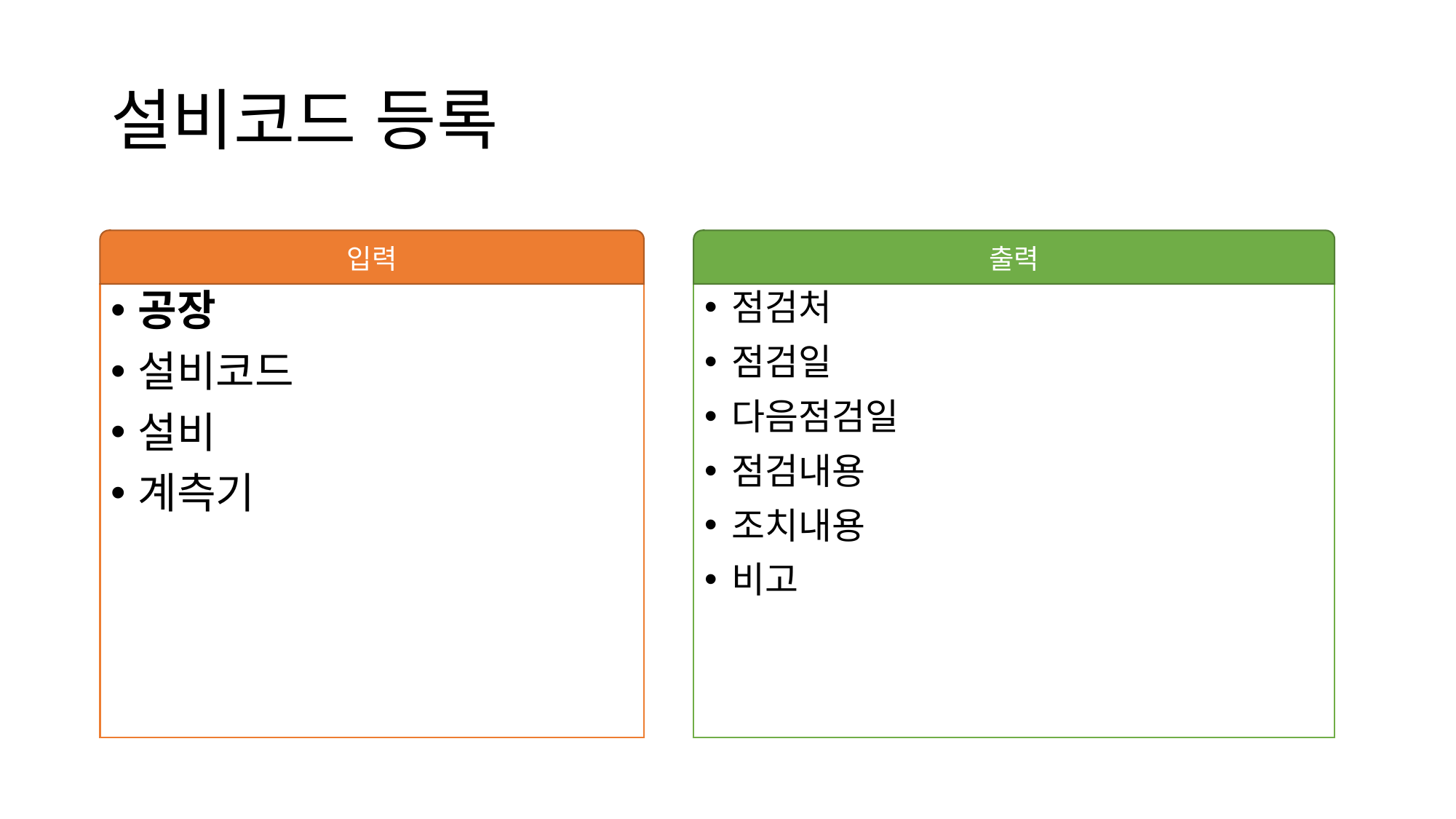

# 설비코드 등록
입력
출력
공장
설비코드
설비
계측기
점검처
점검일
다음점검일
점검내용
조치내용
비고